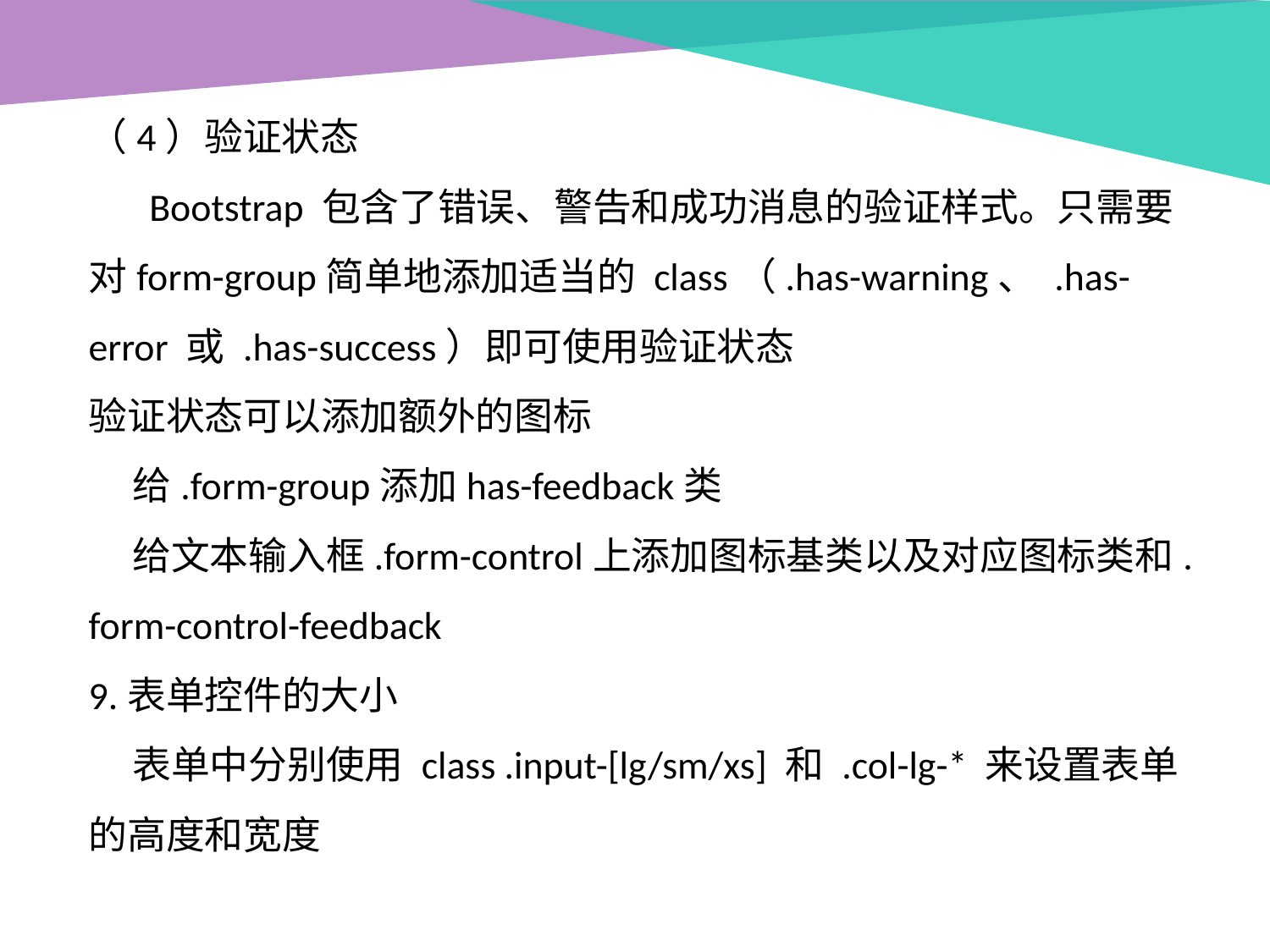

（4）验证状态
       Bootstrap 包含了错误、警告和成功消息的验证样式。只需要对form-group简单地添加适当的 class（.has-warning、 .has-error 或 .has-success）即可使用验证状态
验证状态可以添加额外的图标
    给.form-group添加has-feedback类
    给文本输入框.form-control上添加图标基类以及对应图标类和.form-control-feedback
9.表单控件的大小
    表单中分别使用 class .input-[lg/sm/xs] 和 .col-lg-* 来设置表单的高度和宽度